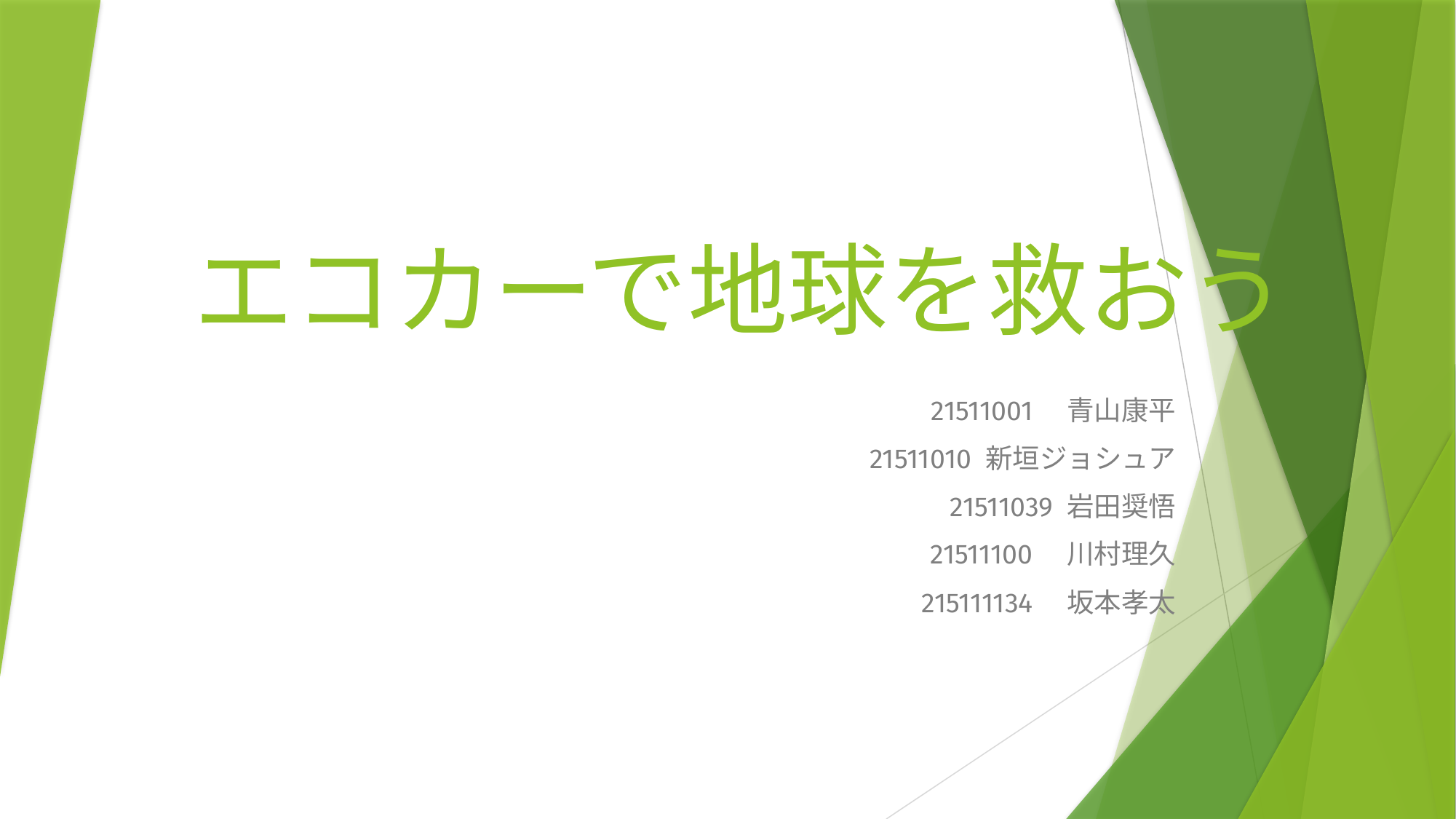

# エコカーで地球を救おう
21511001　青山康平
21511010 新垣ジョシュア
21511039 岩田奨悟
21511100　川村理久
215111134　坂本孝太